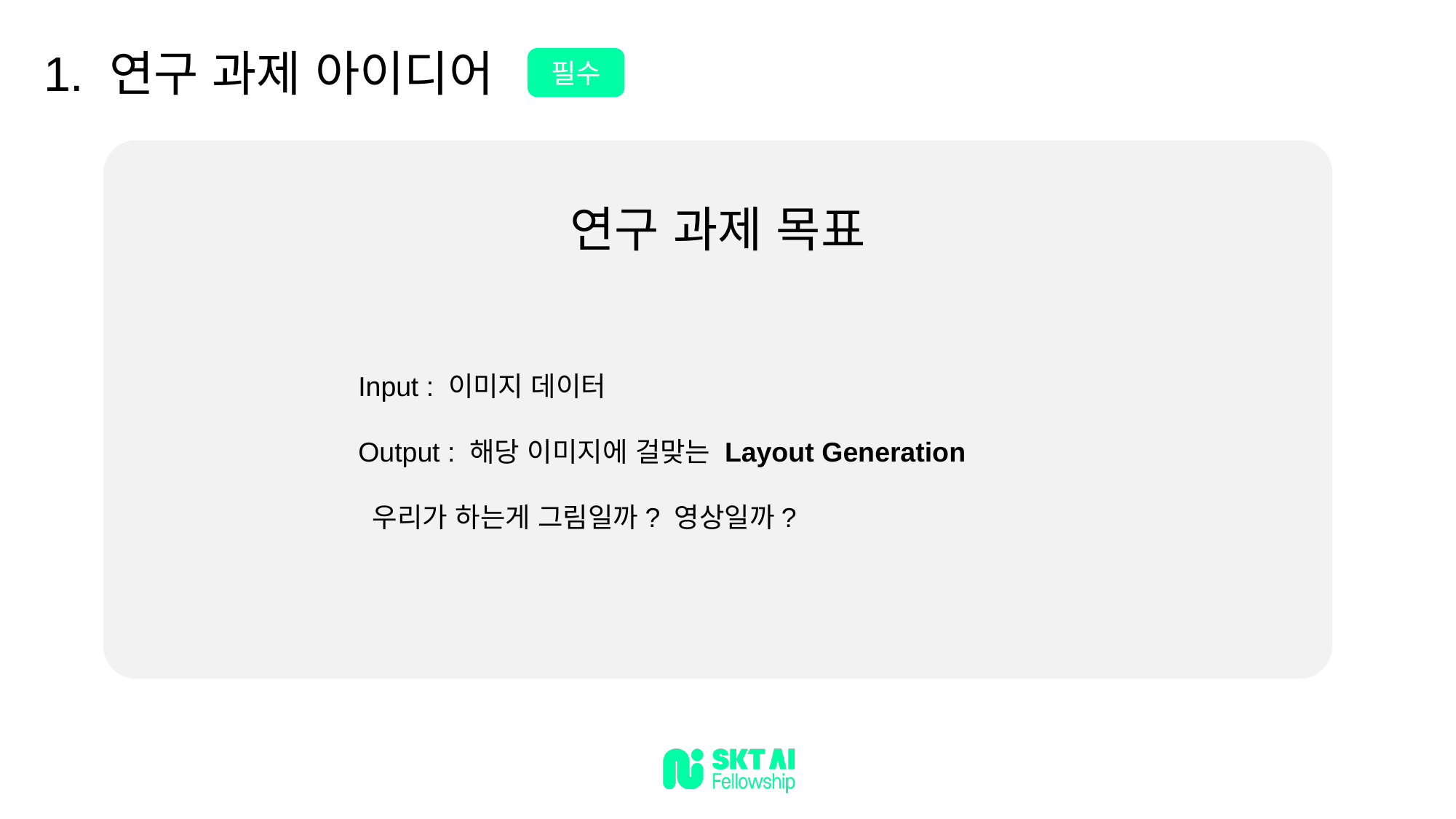

1. 연구 과제 아이디어
필수

연구 과제 목표
Input : 이미지 데이터

Output : 해당 이미지에 걸맞는 Layout Generation

 우리가 하는게 그림일까? 영상일까?